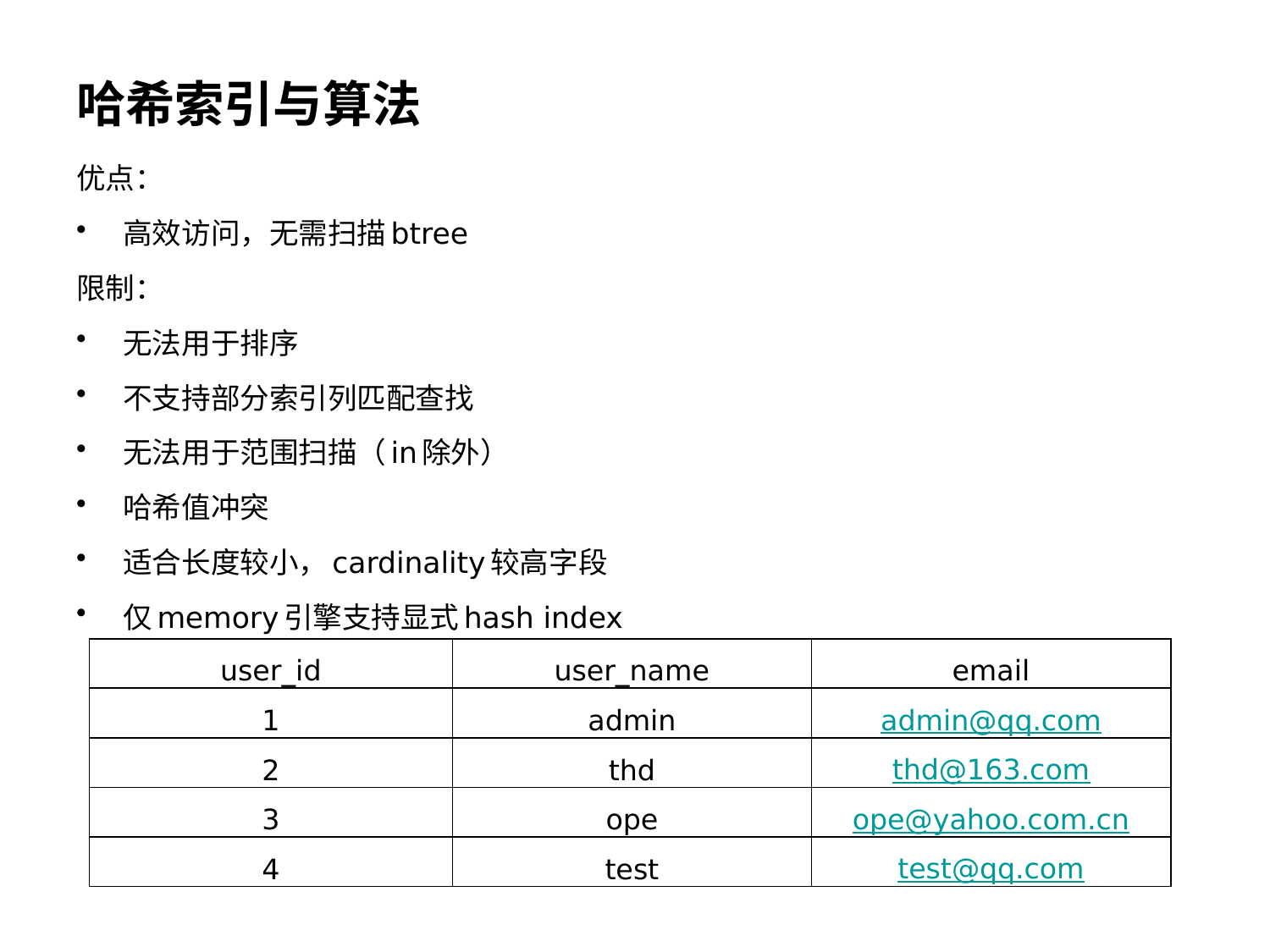

# 哈希索引与算法
优点：
高效访问，无需扫描btree
限制：
无法用于排序
不支持部分索引列匹配查找
无法用于范围扫描（in除外）
哈希值冲突
适合长度较小，cardinality较高字段
仅memory引擎支持显式hash index
| user\_id | user\_name | email |
| --- | --- | --- |
| 1 | admin | admin@qq.com |
| 2 | thd | thd@163.com |
| 3 | ope | ope@yahoo.com.cn |
| 4 | test | test@qq.com |